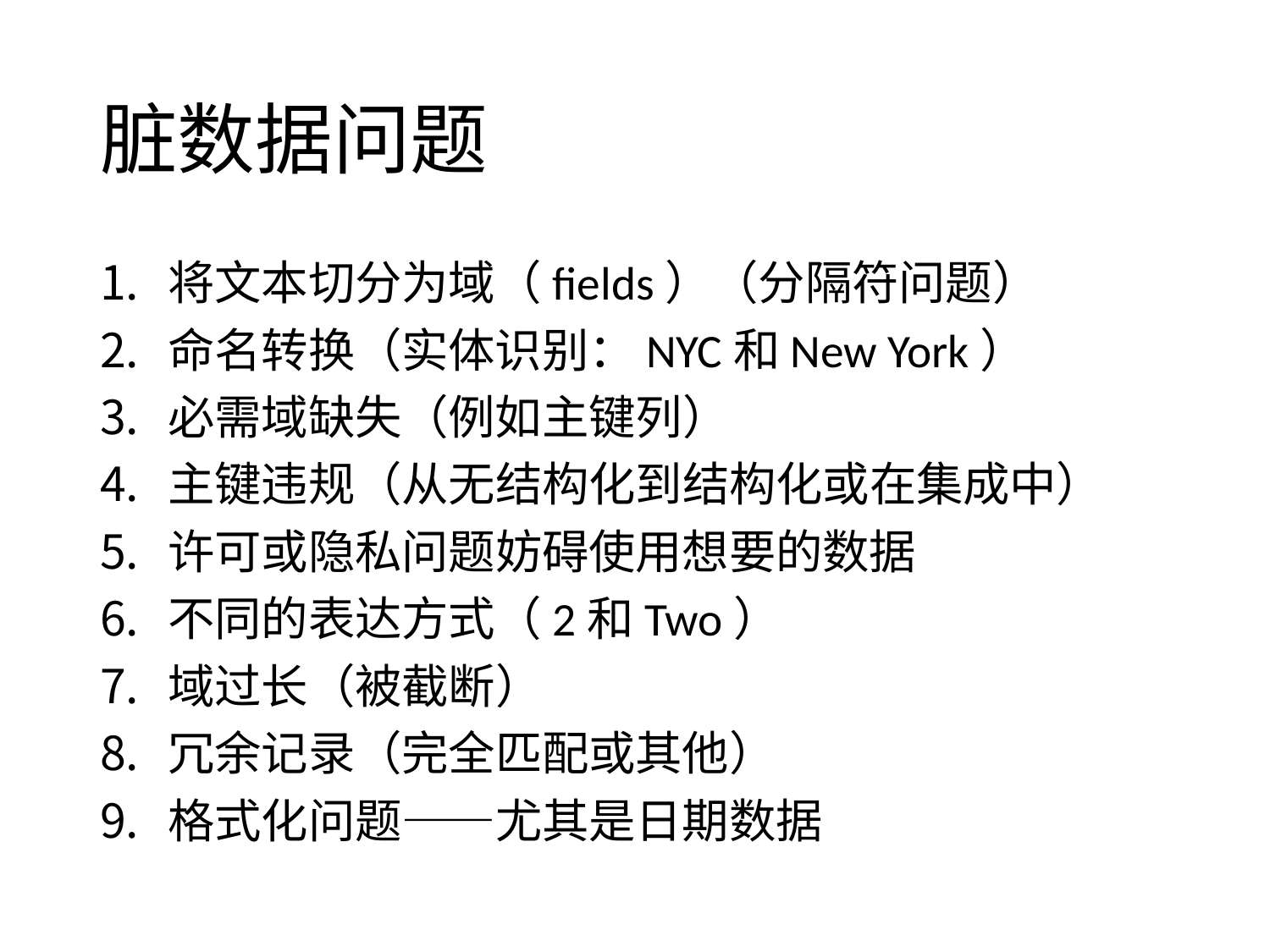

# 脏数据问题
将文本切分为域（fields）（分隔符问题）
命名转换（实体识别：NYC和New York）
必需域缺失（例如主键列）
主键违规（从无结构化到结构化或在集成中）
许可或隐私问题妨碍使用想要的数据
不同的表达方式（2和Two）
域过长（被截断）
冗余记录（完全匹配或其他）
格式化问题——尤其是日期数据